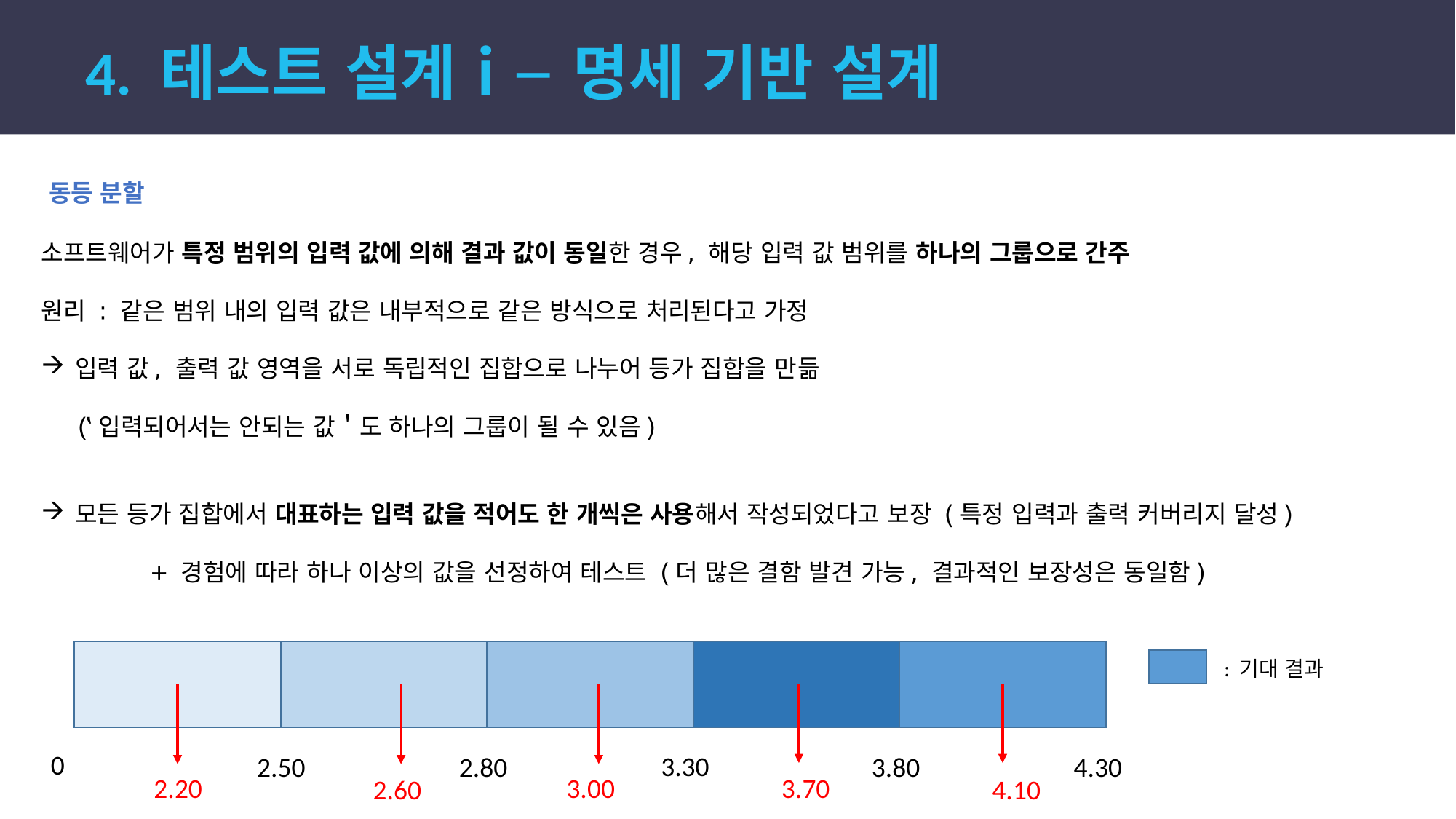

4. 테스트 설계ⅰ– 명세 기반 설계
동등 분할
소프트웨어가 특정 범위의 입력 값에 의해 결과 값이 동일한 경우, 해당 입력 값 범위를 하나의 그룹으로 간주

원리 : 같은 범위 내의 입력 값은 내부적으로 같은 방식으로 처리된다고 가정

입력 값, 출력 값 영역을 서로 독립적인 집합으로 나누어 등가 집합을 만듦

     (‘입력되어서는 안되는 값＇도 하나의 그룹이 될 수 있음)

모든 등가 집합에서 대표하는 입력 값을 적어도 한 개씩은 사용해서 작성되었다고 보장 (특정 입력과 출력 커버리지 달성)

	+ 경험에 따라 하나 이상의 값을 선정하여 테스트 (더 많은 결함 발견 가능, 결과적인 보장성은 동일함)

: 기대 결과
0
3.30
2.50
2.80
3.80
4.30
2.20
3.00
3.70
4.10
2.60